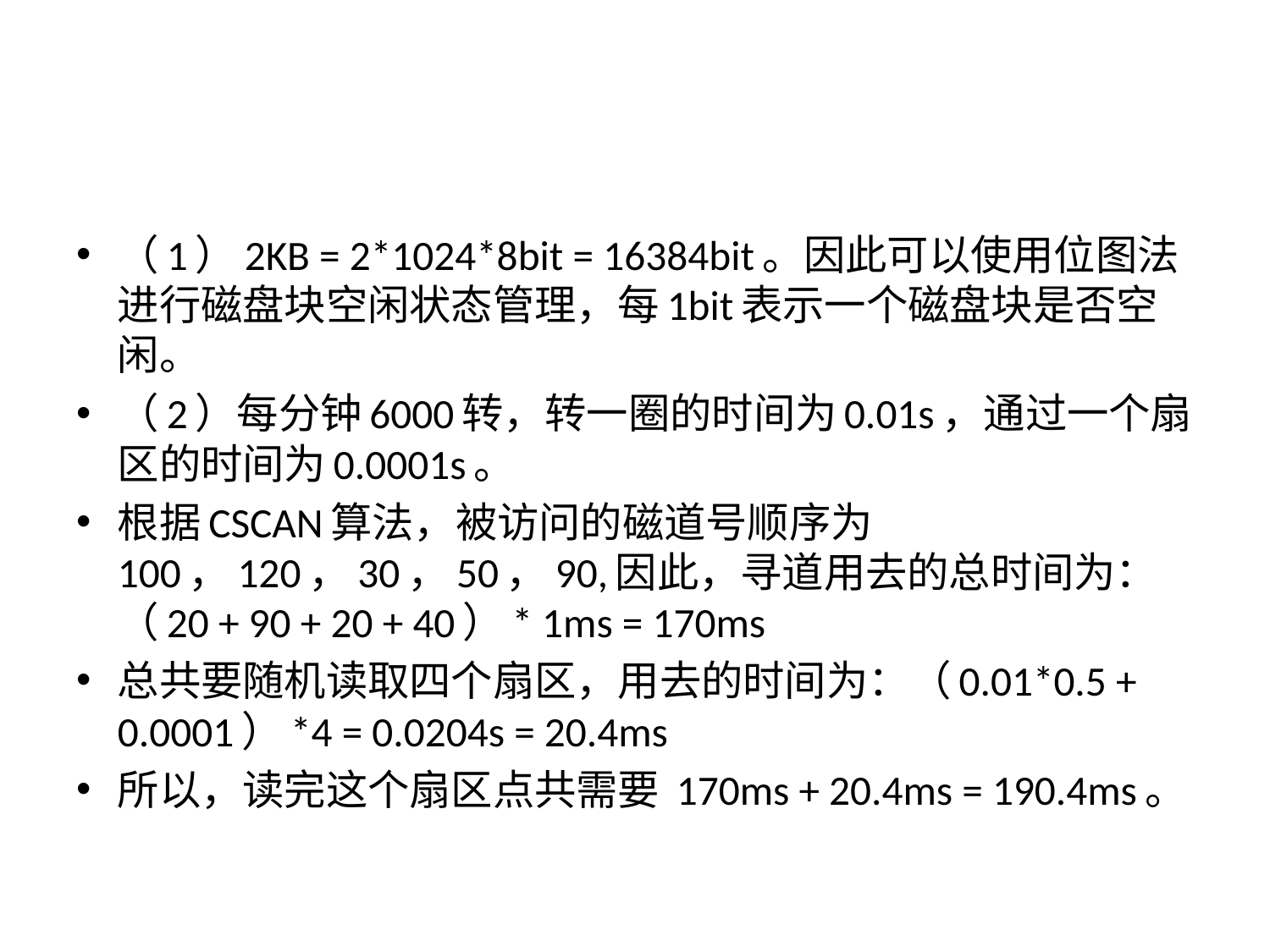

#
（1）2KB = 2*1024*8bit = 16384bit。因此可以使用位图法进行磁盘块空闲状态管理，每1bit表示一个磁盘块是否空闲。
（2）每分钟6000转，转一圈的时间为0.01s，通过一个扇区的时间为0.0001s。
根据CSCAN算法，被访问的磁道号顺序为100，120，30，50，90,因此，寻道用去的总时间为：（20 + 90 + 20 + 40）* 1ms = 170ms
总共要随机读取四个扇区，用去的时间为：（0.01*0.5 + 0.0001）*4 = 0.0204s = 20.4ms
所以，读完这个扇区点共需要 170ms + 20.4ms = 190.4ms。